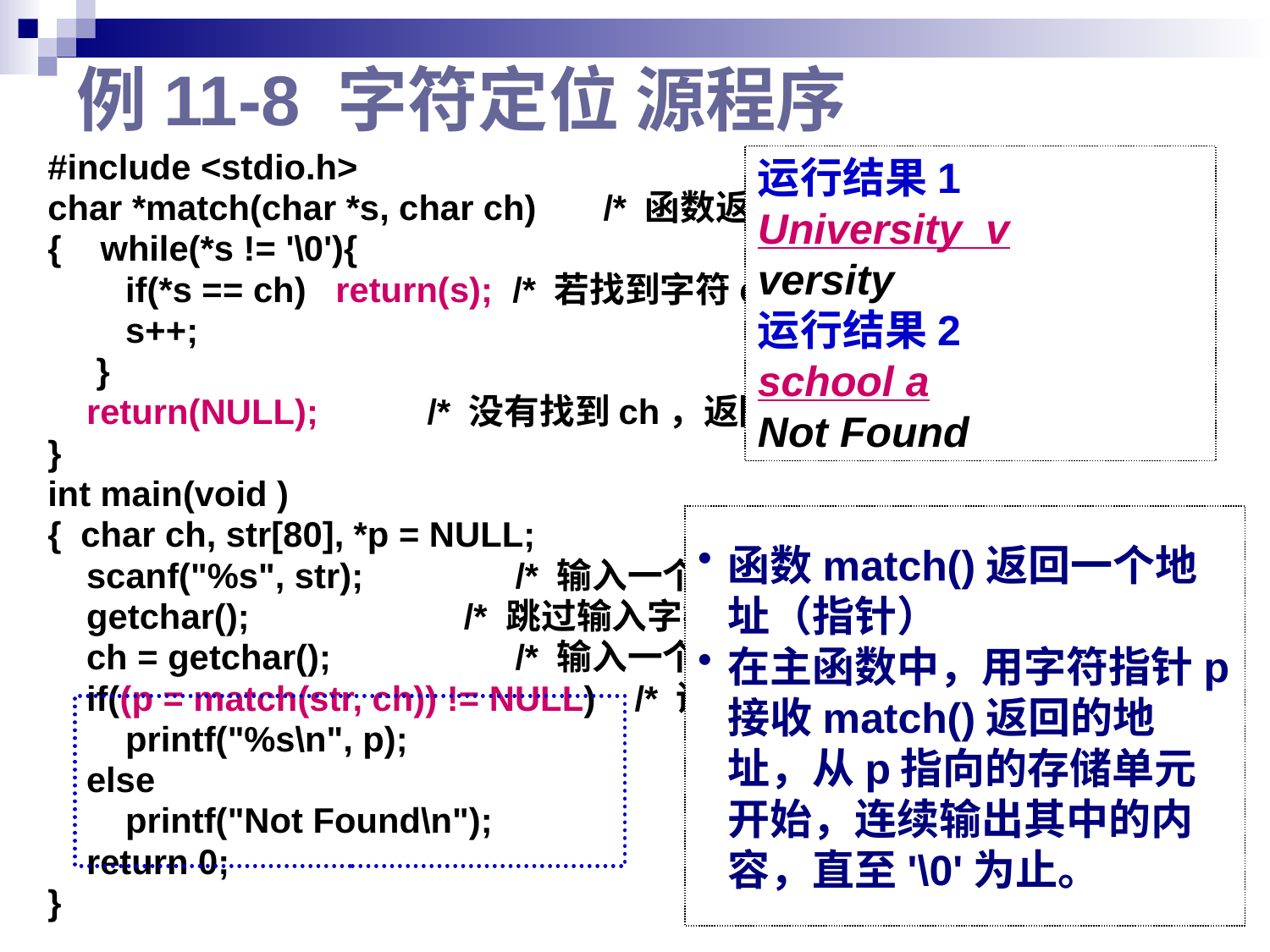

# 例11-8 字符定位 源程序
#include <stdio.h>
char *match(char *s, char ch)  	/* 函数返回值的类型是字符指针 */
{    while(*s != '\0'){
        if(*s == ch)   return(s);  /* 若找到字符ch，返回相应的地址 */
        s++;
     }
    return(NULL);  	        /* 没有找到ch，返回空指针 */
}
int main(void )
{  char ch, str[80], *p = NULL;
    scanf("%s", str); 	    /* 输入一个字符串 */
    getchar();                      /* 跳过输入字符串和输入字符之间的分隔符 */
    ch = getchar();  	    /* 输入一个字符 */
    if((p = match(str, ch)) != NULL)    /* 调用函数match() */
        printf("%s\n", p);
    else
        printf("Not Found\n");
    return 0;
}
运行结果1
University  v
versity
运行结果2
school a
Not Found
函数match()返回一个地址（指针）
在主函数中，用字符指针p接收match()返回的地址，从p指向的存储单元开始，连续输出其中的内容，直至'\0'为止。